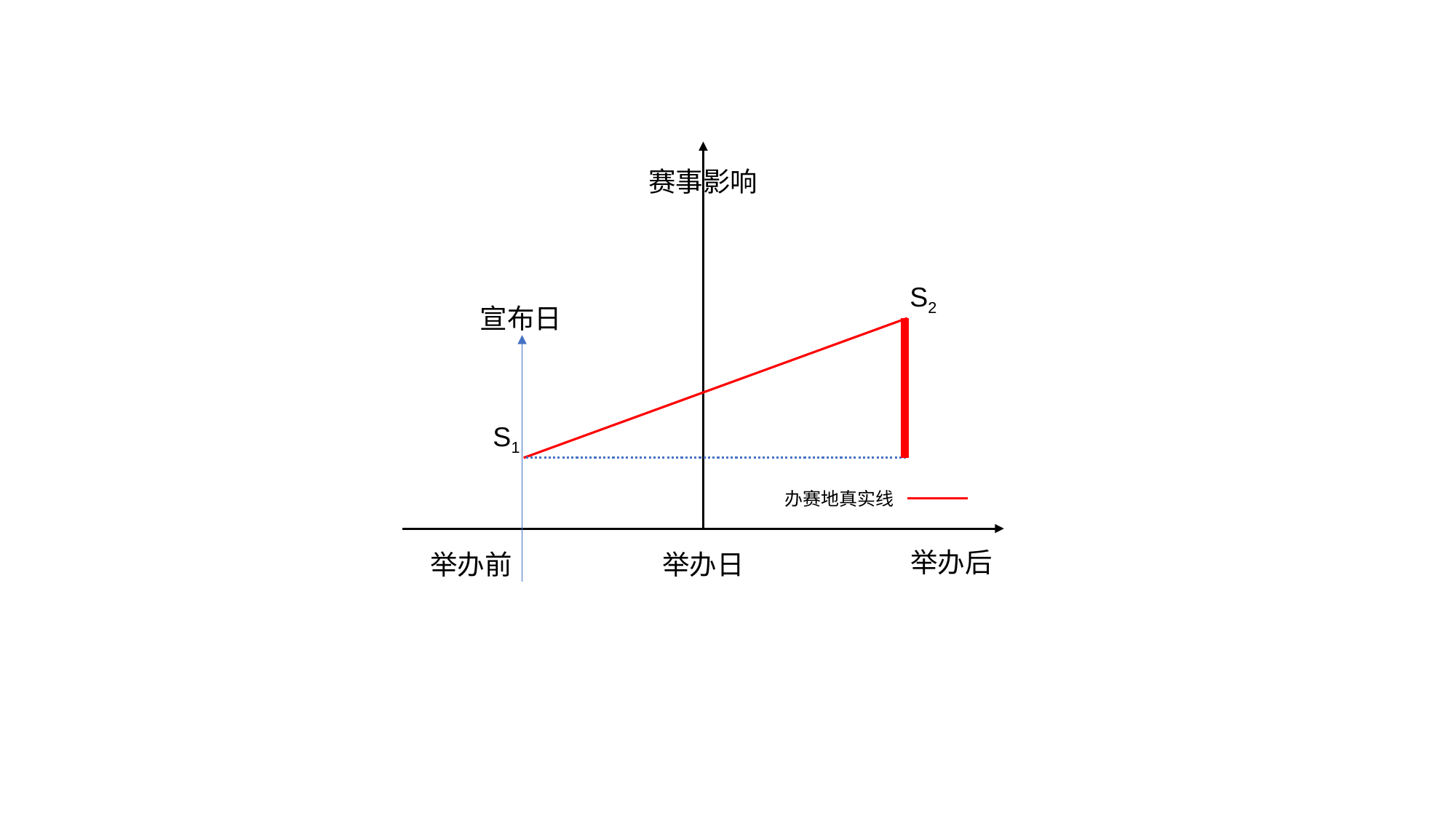

赛事影响
S2
宣布日
S1
办赛地真实线
举办后
举办日
举办前